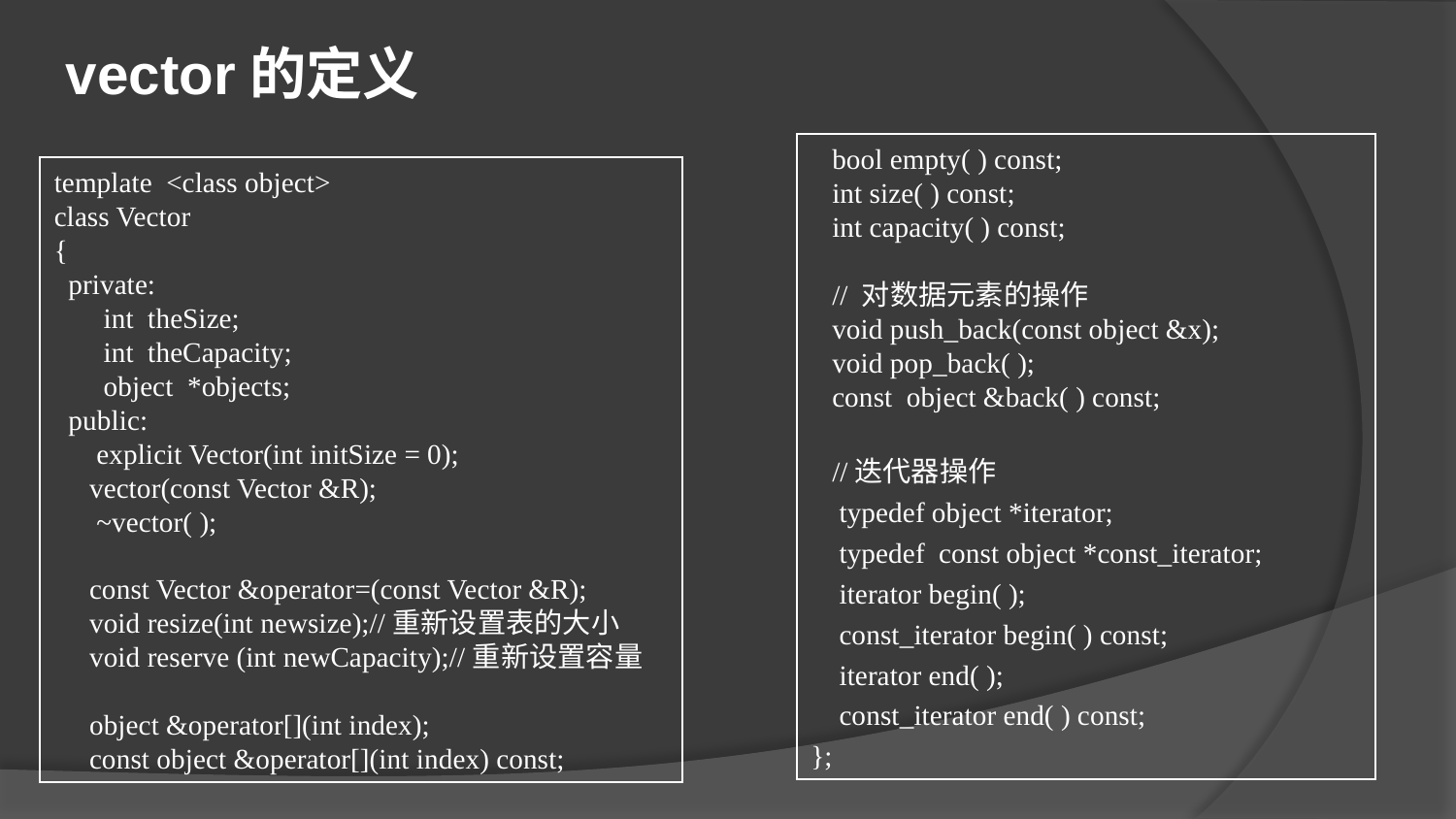

vector的定义
   bool empty( ) const;
   int size( ) const;
   int capacity( ) const;

   // 对数据元素的操作
   void push_back(const object &x);
   void pop_back( );
   const  object &back( ) const;

   //迭代器操作
    typedef object *iterator;
    typedef  const object *const_iterator;
    iterator begin( );
    const_iterator begin( ) const;
    iterator end( );
    const_iterator end( ) const;
};
template  <class object>
class Vector
{
  private:
       int  theSize;
       int  theCapacity;
       object  *objects;
  public:
      explicit Vector(int initSize = 0);
     vector(const Vector &R);
      ~vector( );

     const Vector &operator=(const Vector &R);
     void resize(int newsize);//重新设置表的大小
     void reserve (int newCapacity);//重新设置容量

     object &operator[](int index);
     const object &operator[](int index) const;